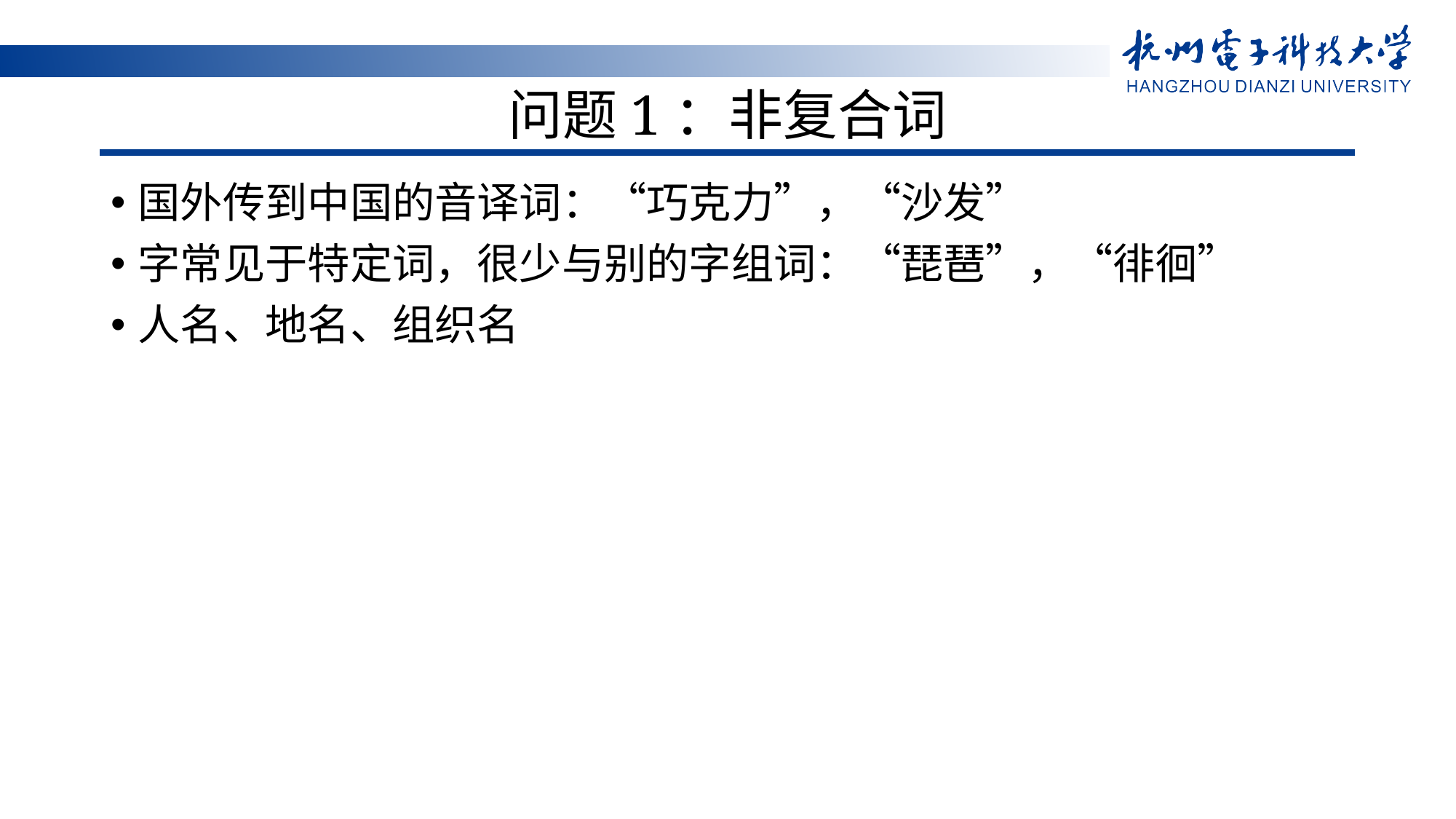

# 问题1：非复合词
国外传到中国的音译词：“巧克力”，“沙发”
字常见于特定词，很少与别的字组词：“琵琶”，“徘徊”
人名、地名、组织名